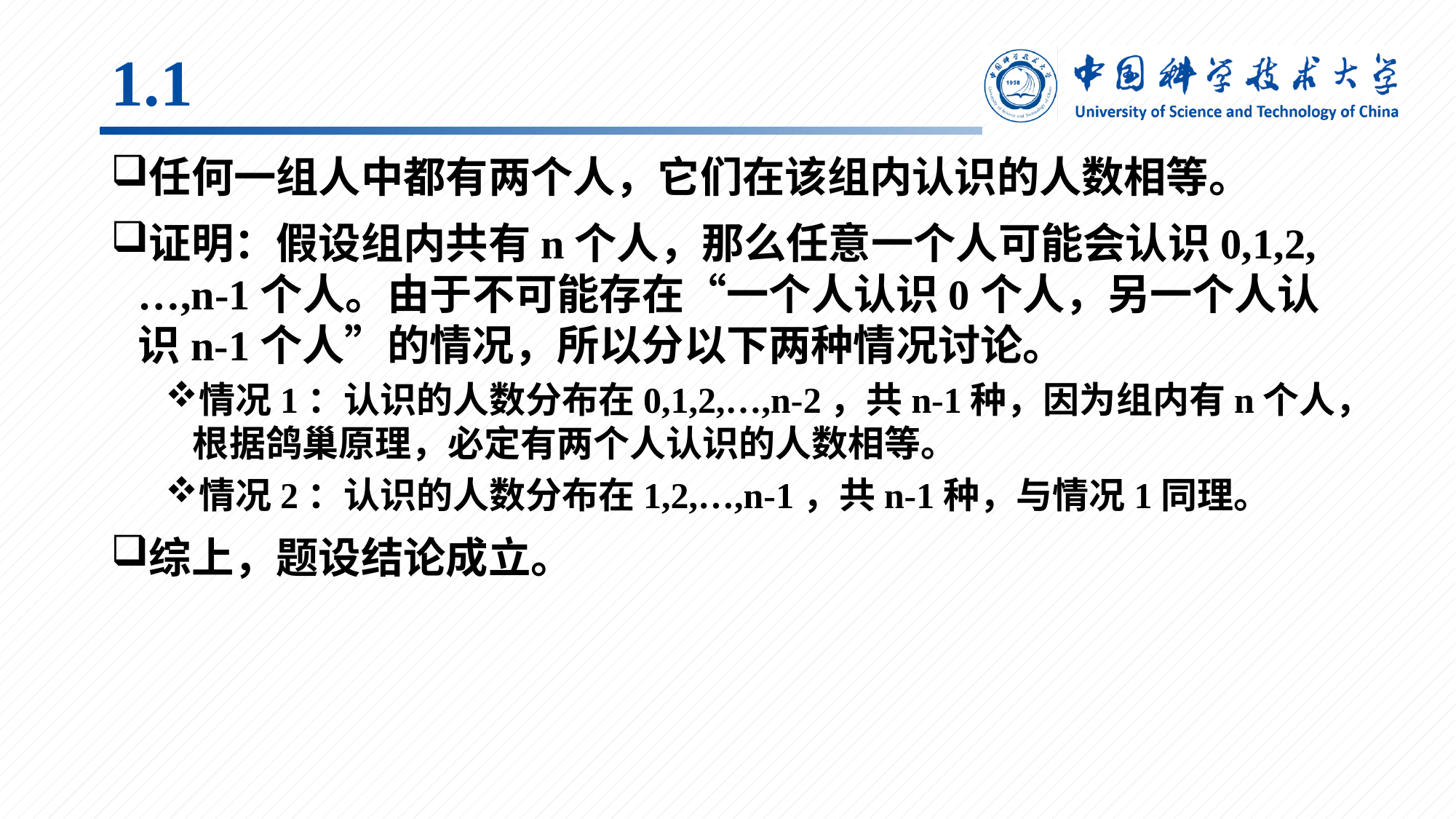

# 1.1
任何一组人中都有两个人，它们在该组内认识的人数相等。
证明：假设组内共有n个人，那么任意一个人可能会认识0,1,2,…,n-1个人。由于不可能存在“一个人认识0个人，另一个人认识n-1个人”的情况，所以分以下两种情况讨论。
情况1：认识的人数分布在0,1,2,…,n-2，共n-1种，因为组内有n个人，根据鸽巢原理，必定有两个人认识的人数相等。
情况2：认识的人数分布在1,2,…,n-1，共n-1种，与情况1同理。
综上，题设结论成立。